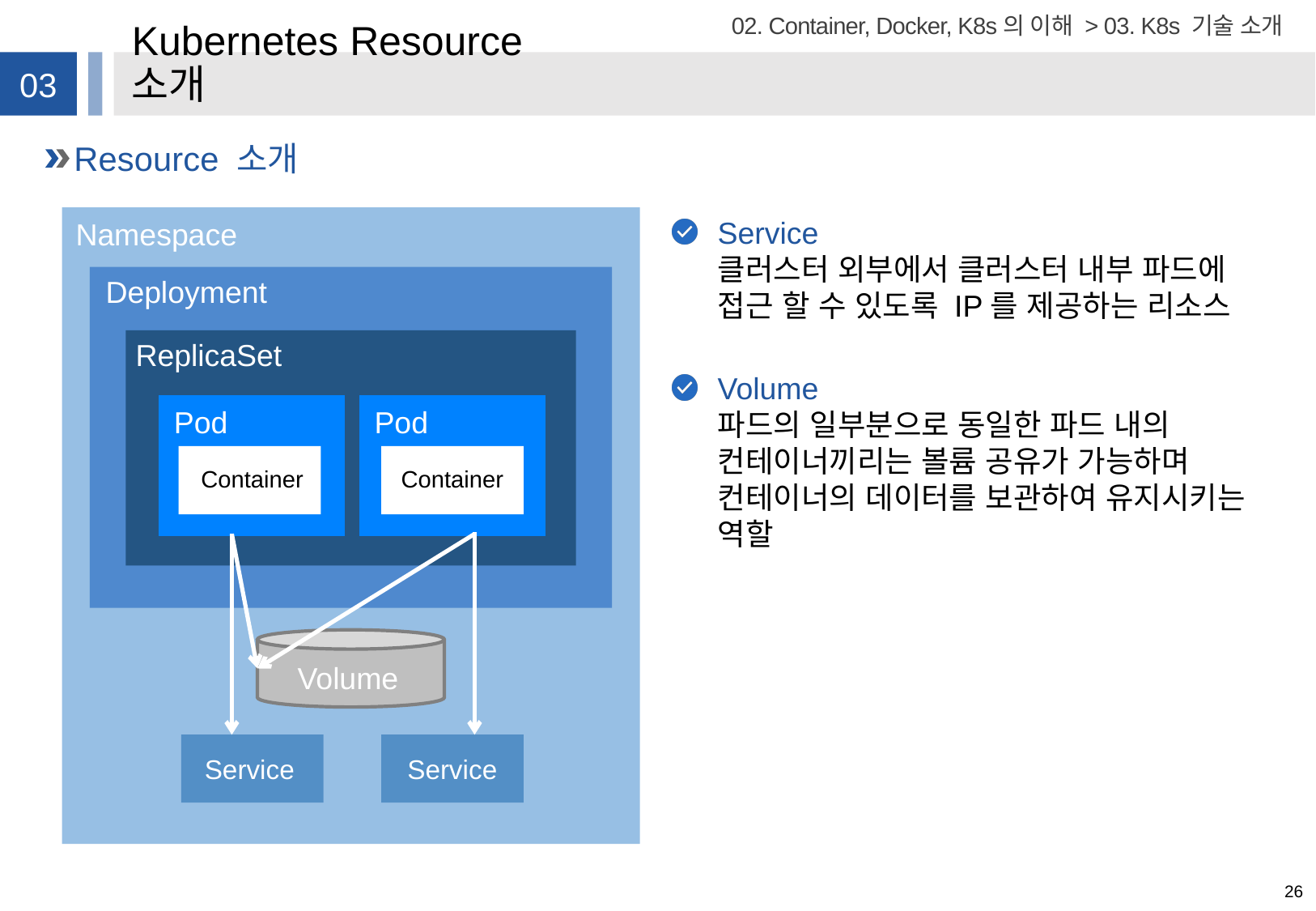

02. Container, Docker, K8s의 이해 > 03. K8s 기술 소개
# Kubernetes Resource 소개
03
Resource 소개
Service
클러스터 외부에서 클러스터 내부 파드에 접근 할 수 있도록 IP를 제공하는 리소스
Volume
파드의 일부분으로 동일한 파드 내의 컨테이너끼리는 볼륨 공유가 가능하며 컨테이너의 데이터를 보관하여 유지시키는 역할

Namespace

Deployment

ReplicaSet

Pod
Pod

Container
Container

Volume

Service
Service
26